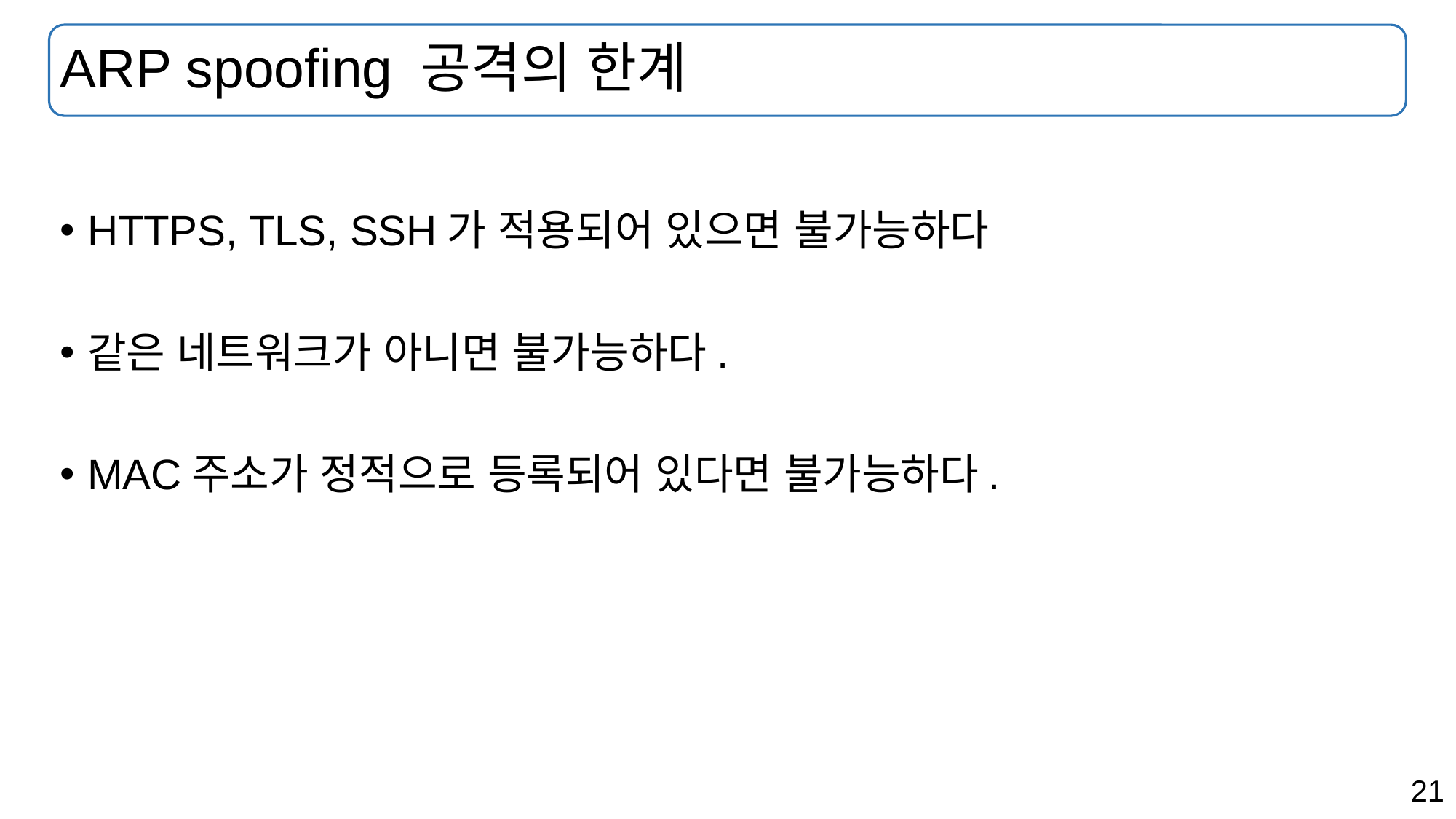

# ARP spoofing 공격의 한계

HTTPS, TLS, SSH가 적용되어 있으면 불가능하다

같은 네트워크가 아니면 불가능하다.

MAC주소가 정적으로 등록되어 있다면 불가능하다.